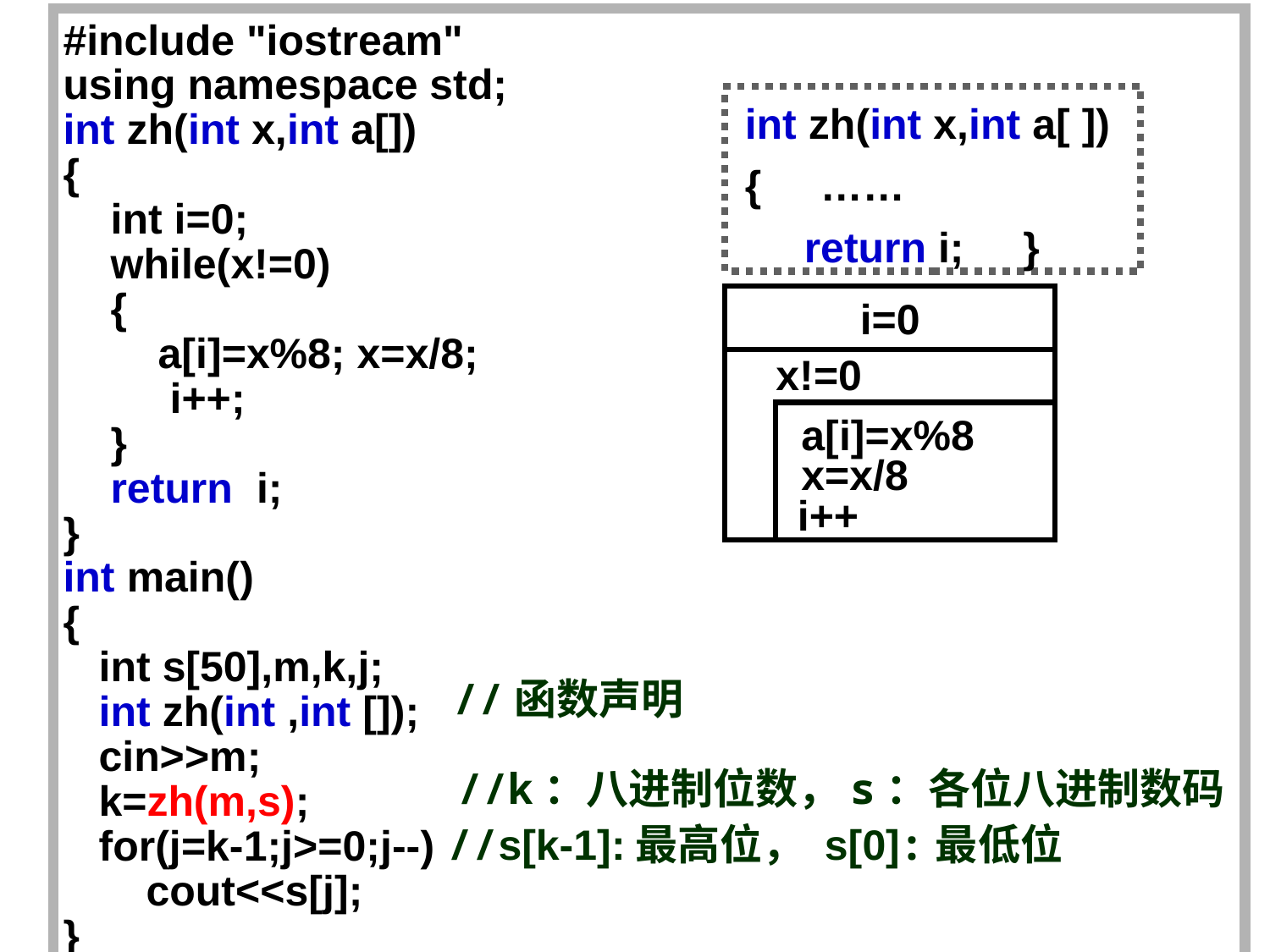

#include "iostream"
using namespace std;
int zh(int x,int a[])
{
    int i=0;
    while(x!=0)
    {
        a[i]=x%8; x=x/8;
         i++;
    }
    return  i;
}
int main()
{
   int s[50],m,k,j;
   int zh(int ,int []);
   cin>>m;
   k=zh(m,s);
   for(j=k-1;j>=0;j--)
       cout<<s[j];
}
int zh(int x,int a[ ])
{     ……
     return i;     }
i=0
x!=0

  a[i]=x%8

  x=x/8
i++
//函数声明
//k：八进制位数，s：各位八进制数码
//s[k-1]:最高位， s[0]:最低位